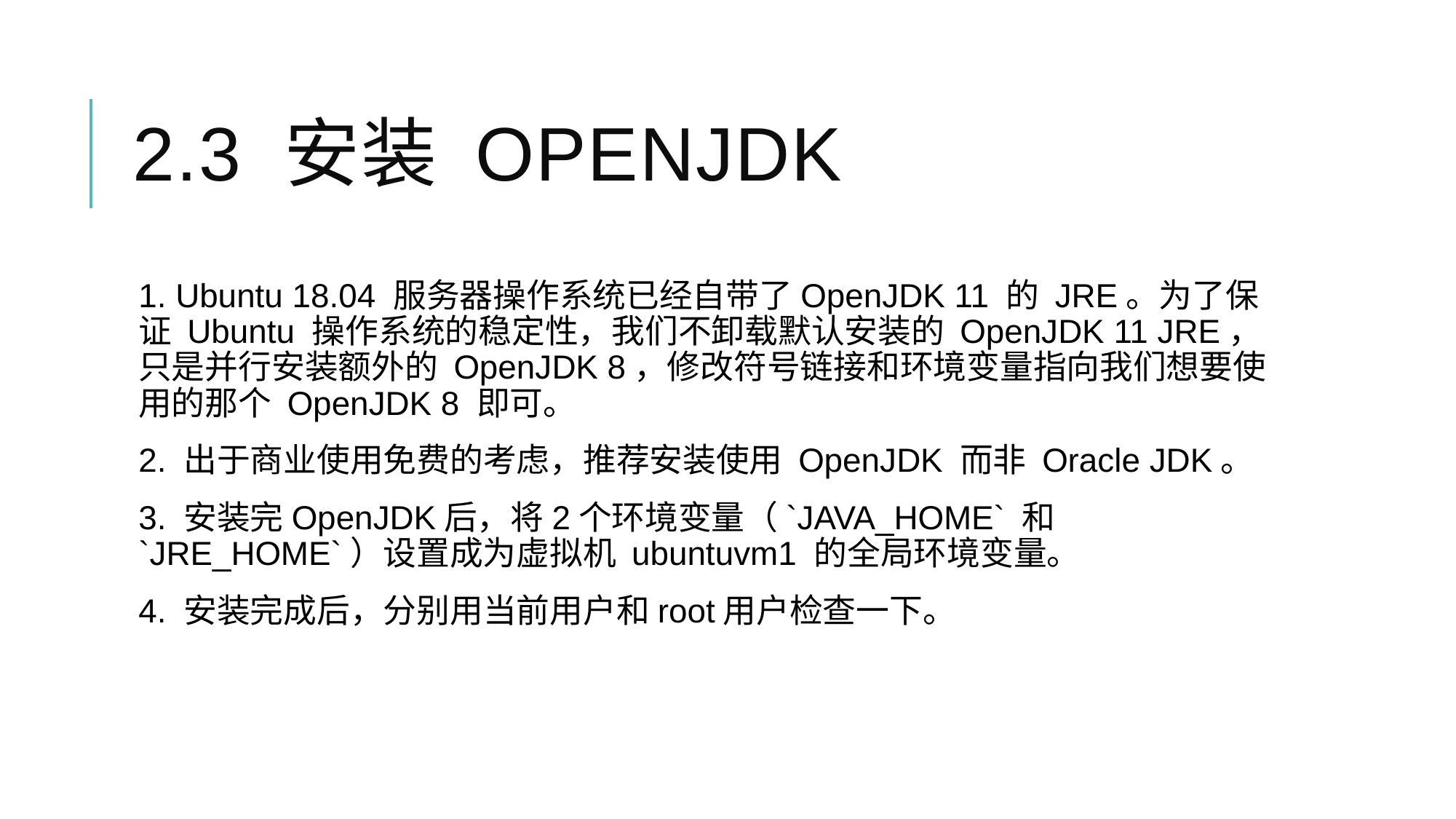

# 2.3 安装 OpenJDK
1. Ubuntu 18.04 服务器操作系统已经自带了OpenJDK 11 的 JRE。为了保证 Ubuntu 操作系统的稳定性，我们不卸载默认安装的 OpenJDK 11 JRE，只是并行安装额外的 OpenJDK 8，修改符号链接和环境变量指向我们想要使用的那个 OpenJDK 8 即可。
2. 出于商业使用免费的考虑，推荐安装使用 OpenJDK 而非 Oracle JDK。
3. 安装完OpenJDK后，将2个环境变量（`JAVA_HOME` 和 `JRE_HOME`）设置成为虚拟机 ubuntuvm1 的全局环境变量。
4. 安装完成后，分别用当前用户和root用户检查一下。